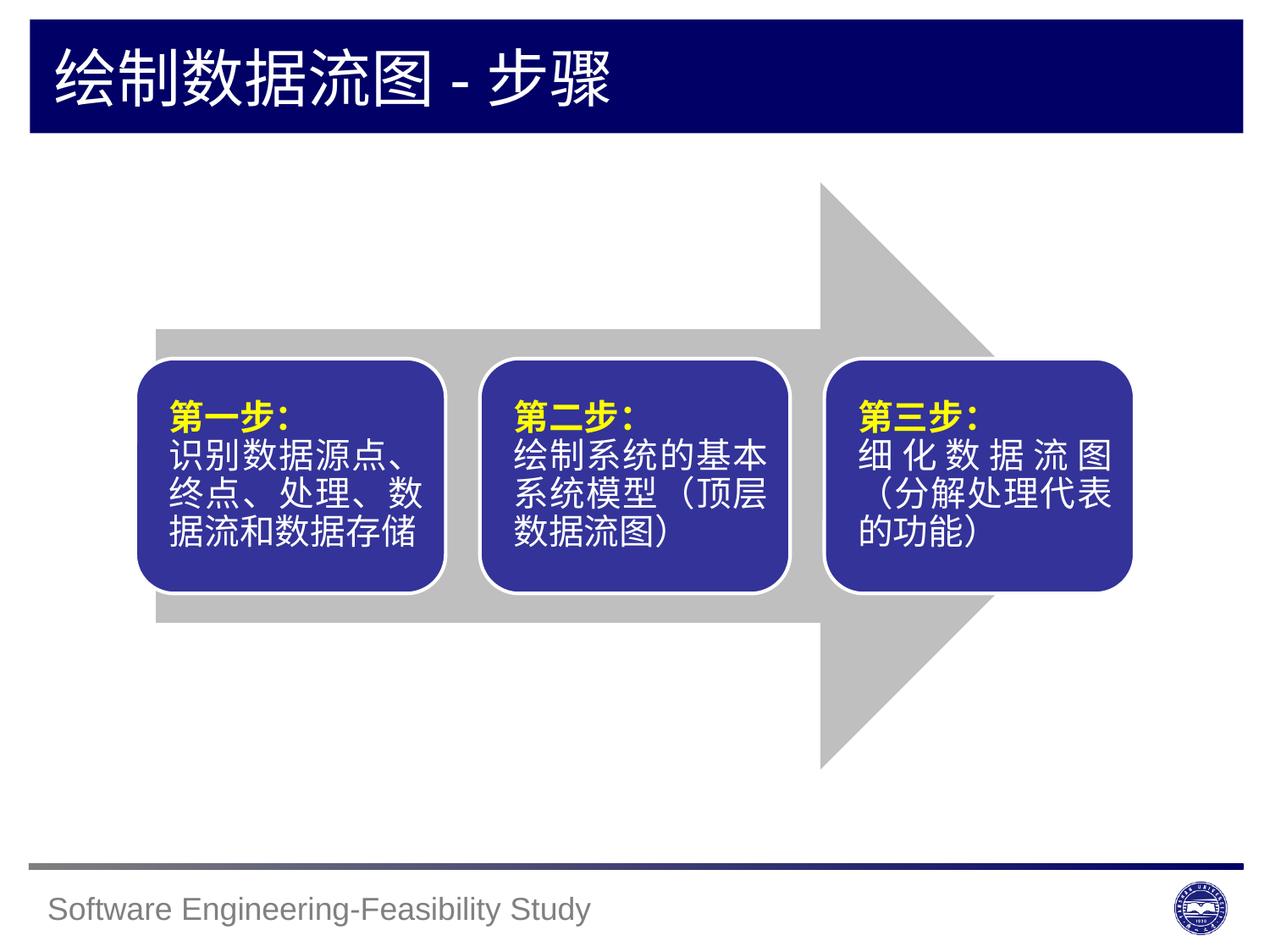

绘制数据流图-步骤
第一步：
识别数据源点、终点、处理、数据流和数据存储
第二步：
绘制系统的基本系统模型（顶层数据流图）
第三步：
细化数据流图（分解处理代表的功能）